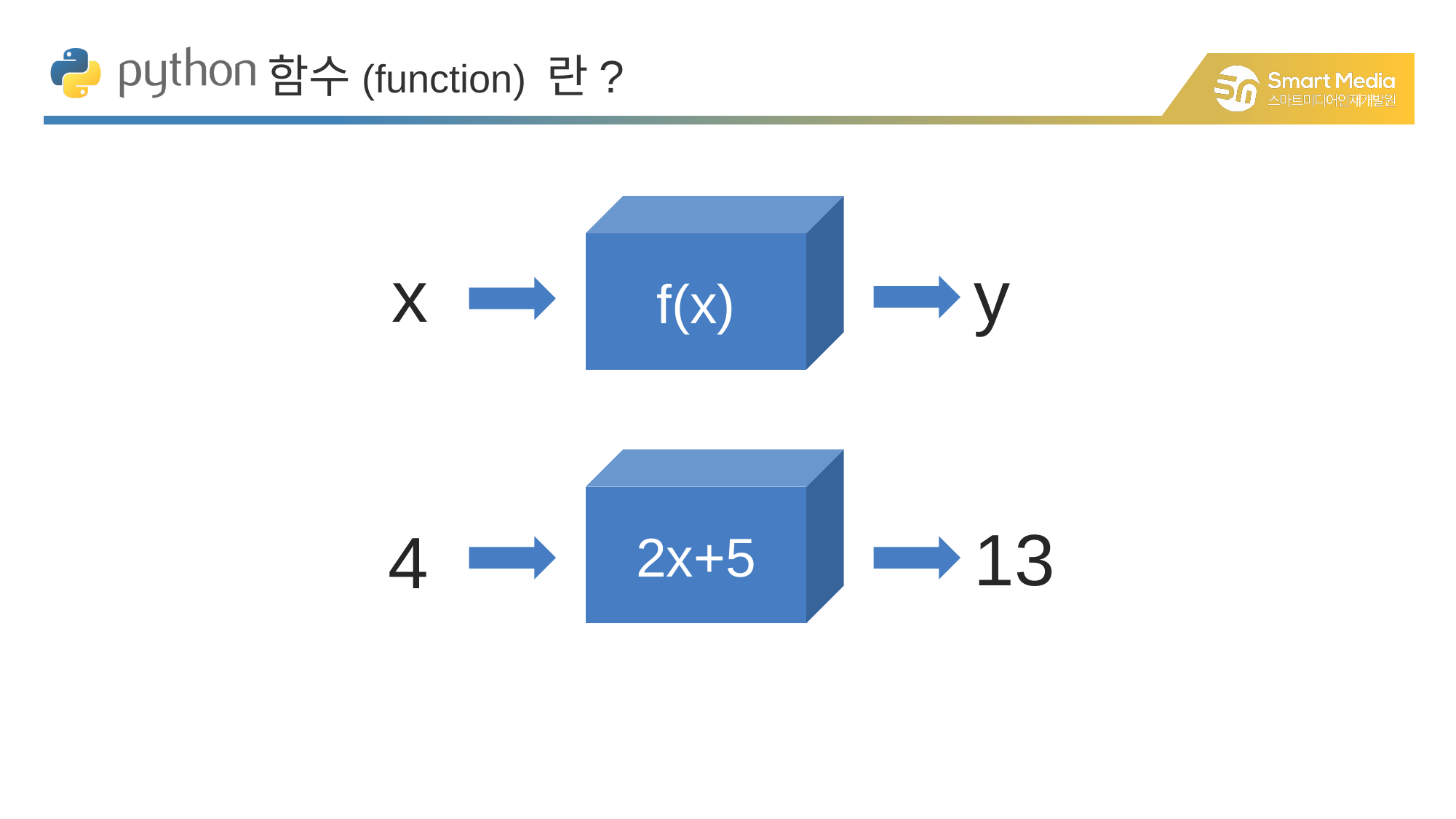

함수(function) 란?
f(x)
x
y

2x+5
13
4